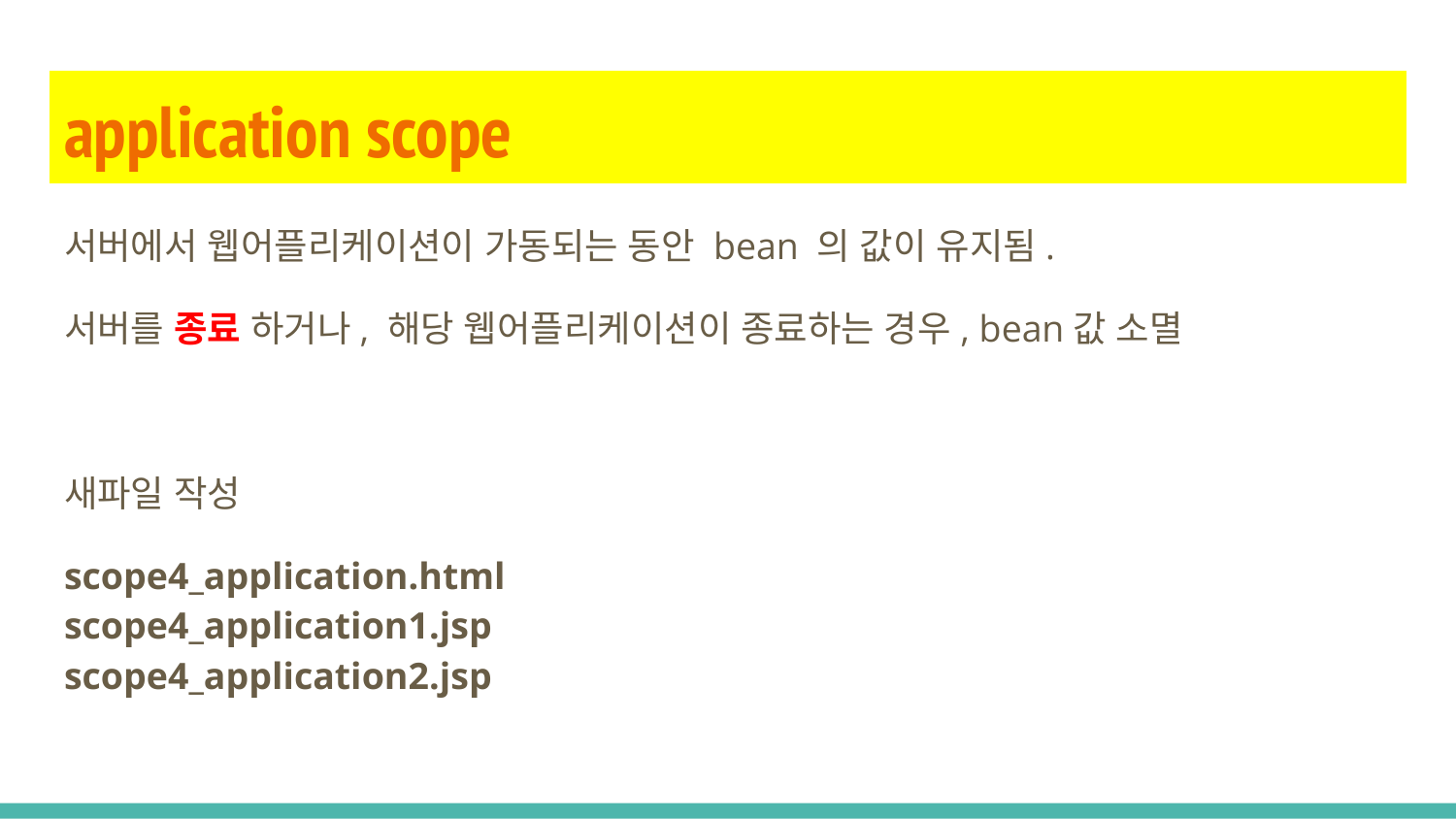

# application scope
서버에서 웹어플리케이션이 가동되는 동안 bean 의 값이 유지됨.
서버를 종료 하거나, 해당 웹어플리케이션이 종료하는 경우, bean값 소멸

새파일 작성
scope4_application.html
scope4_application1.jsp
scope4_application2.jsp